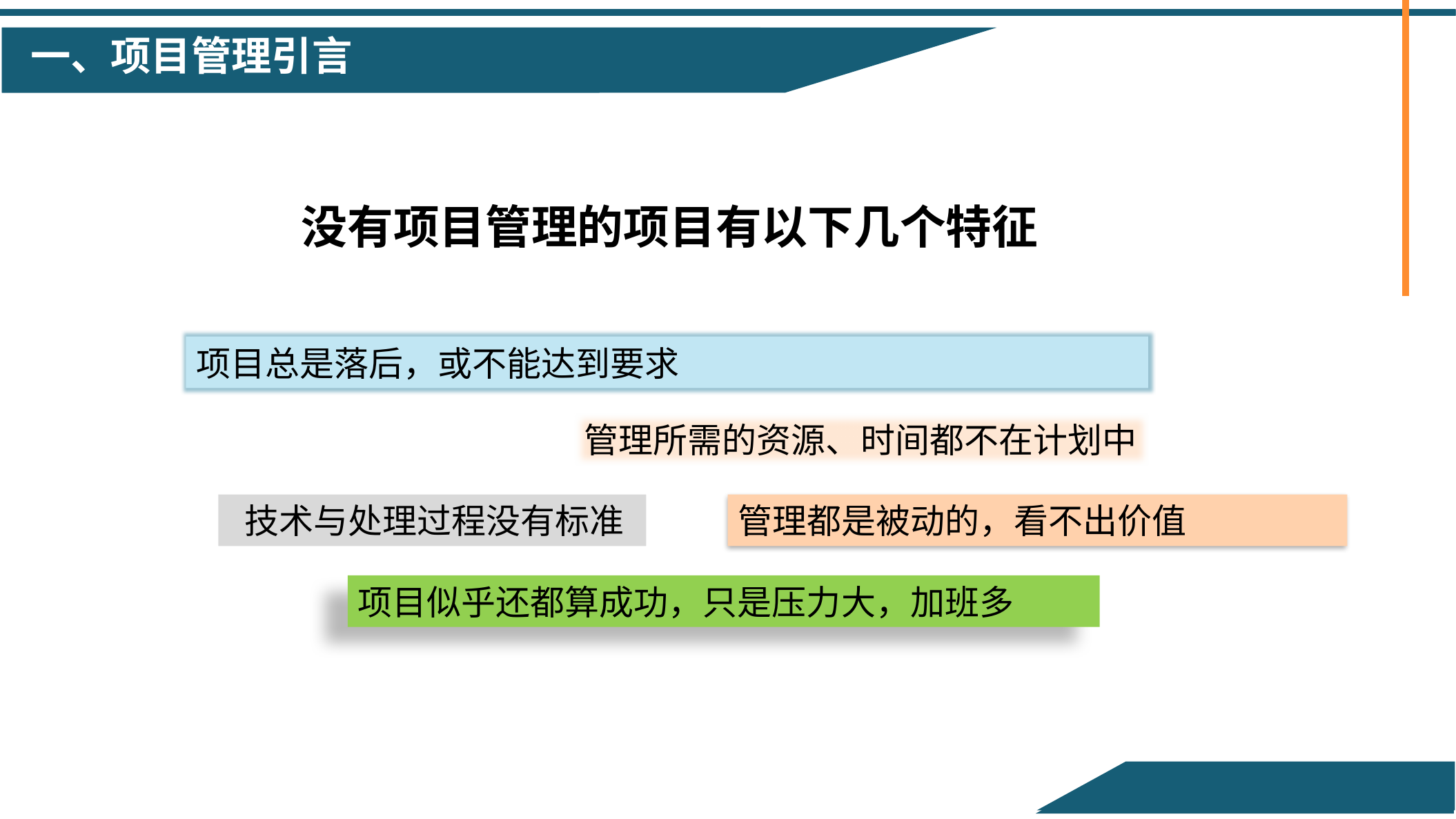

一、项目管理引言
没有项目管理的项目有以下几个特征
项目总是落后，或不能达到要求
管理所需的资源、时间都不在计划中
 技术与处理过程没有标准
管理都是被动的，看不出价值
项目似乎还都算成功，只是压力大，加班多